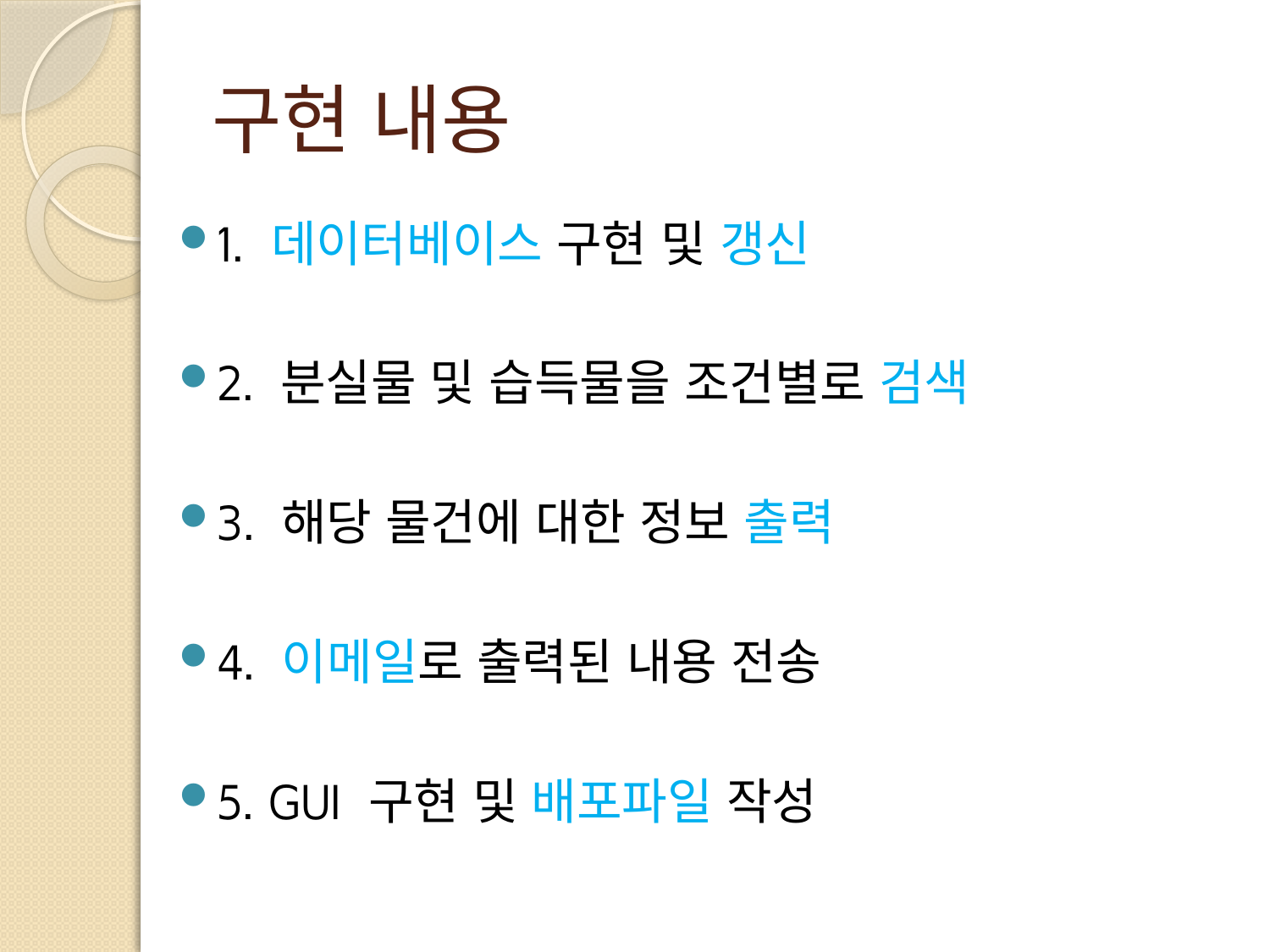

# 구현 내용
1. 데이터베이스 구현 및 갱신

2. 분실물 및 습득물을 조건별로 검색

3. 해당 물건에 대한 정보 출력

4. 이메일로 출력된 내용 전송

5. GUI 구현 및 배포파일 작성